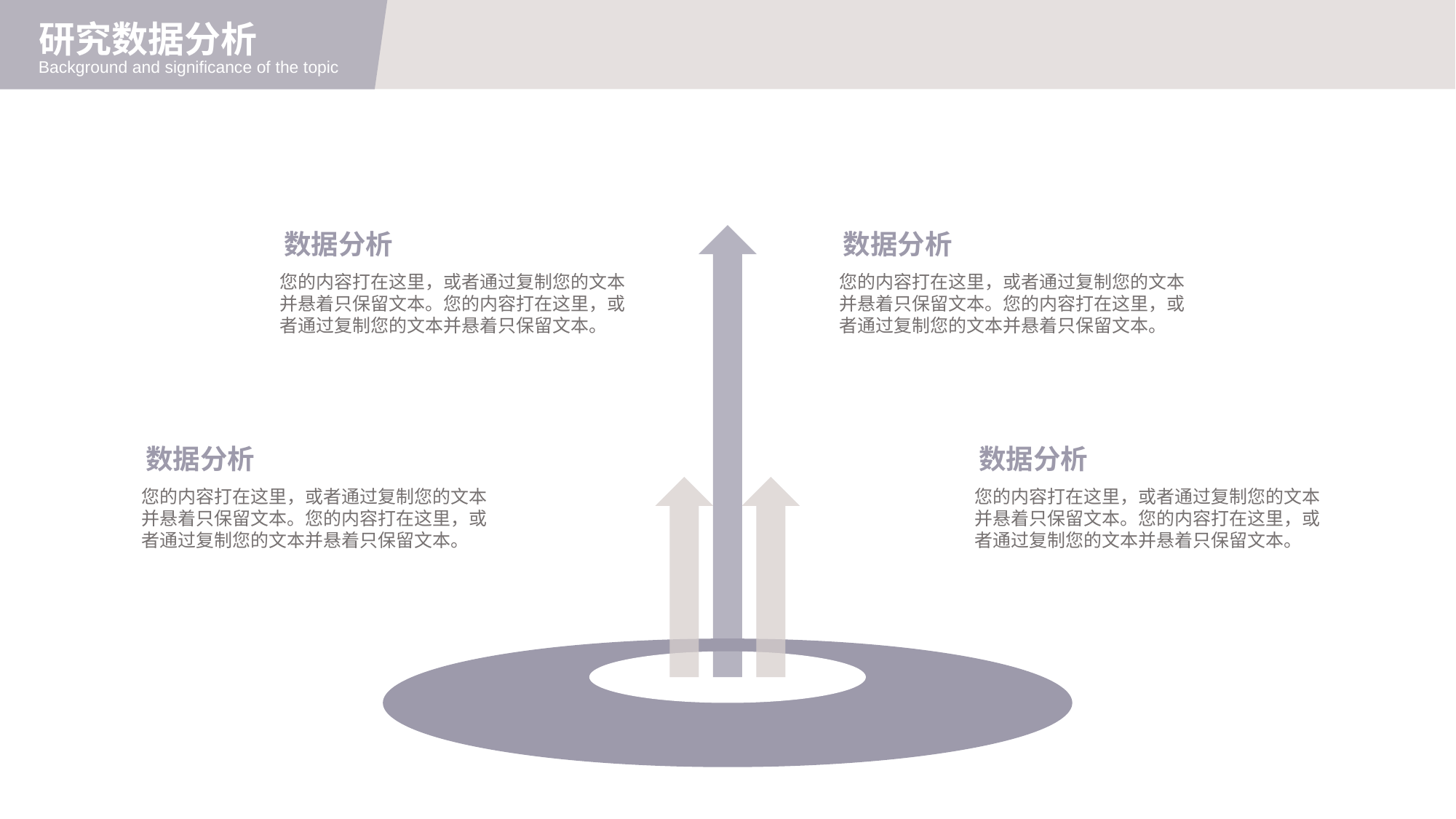

研究数据分析
Background and significance of the topic
数据分析
数据分析

您的内容打在这里，或者通过复制您的文本并悬着只保留文本。您的内容打在这里，或者通过复制您的文本并悬着只保留文本。

您的内容打在这里，或者通过复制您的文本并悬着只保留文本。您的内容打在这里，或者通过复制您的文本并悬着只保留文本。

数据分析
数据分析
您的内容打在这里，或者通过复制您的文本并悬着只保留文本。您的内容打在这里，或者通过复制您的文本并悬着只保留文本。

您的内容打在这里，或者通过复制您的文本并悬着只保留文本。您的内容打在这里，或者通过复制您的文本并悬着只保留文本。